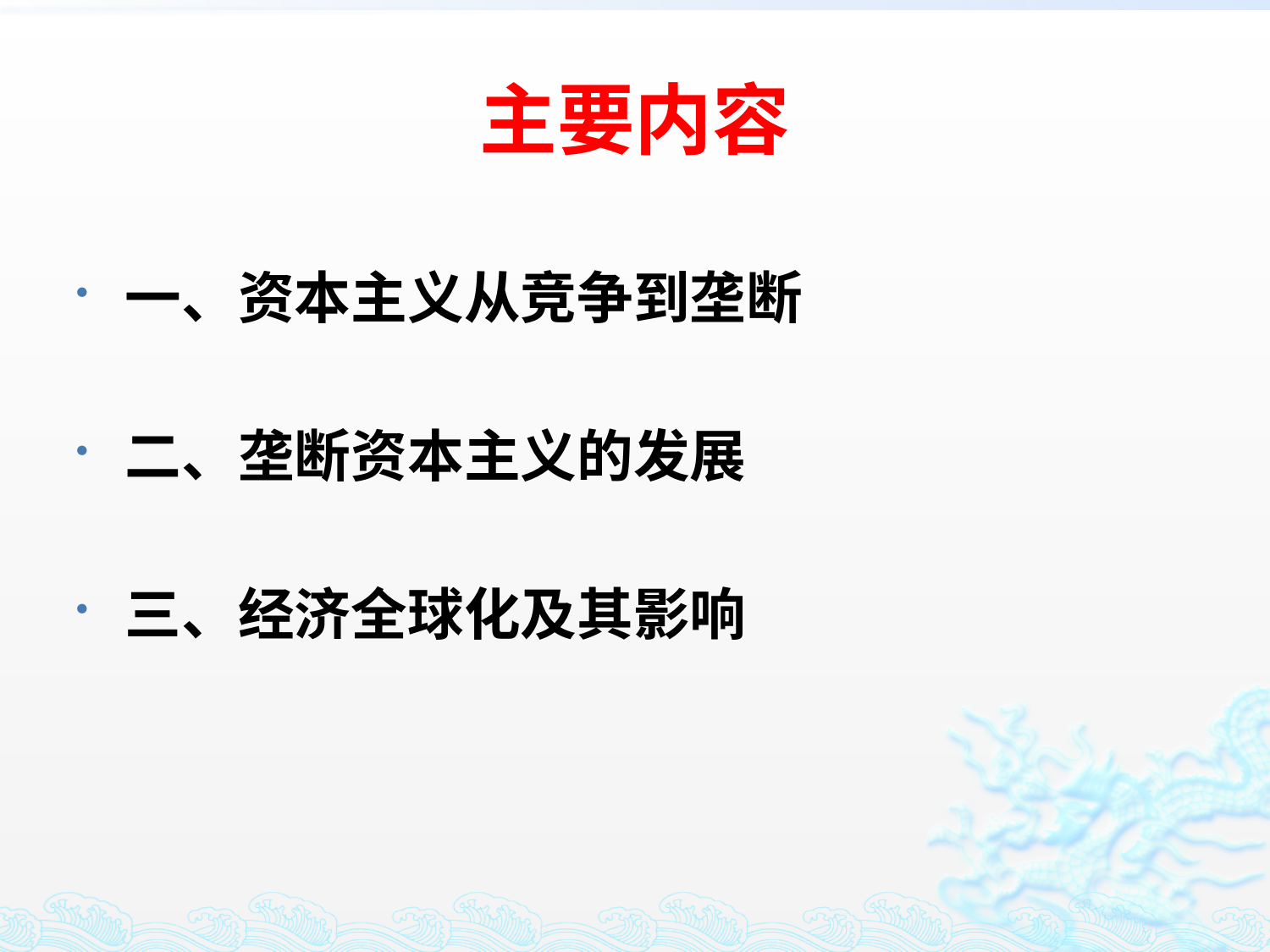

# 主要内容
一、资本主义从竞争到垄断

二、垄断资本主义的发展

三、经济全球化及其影响